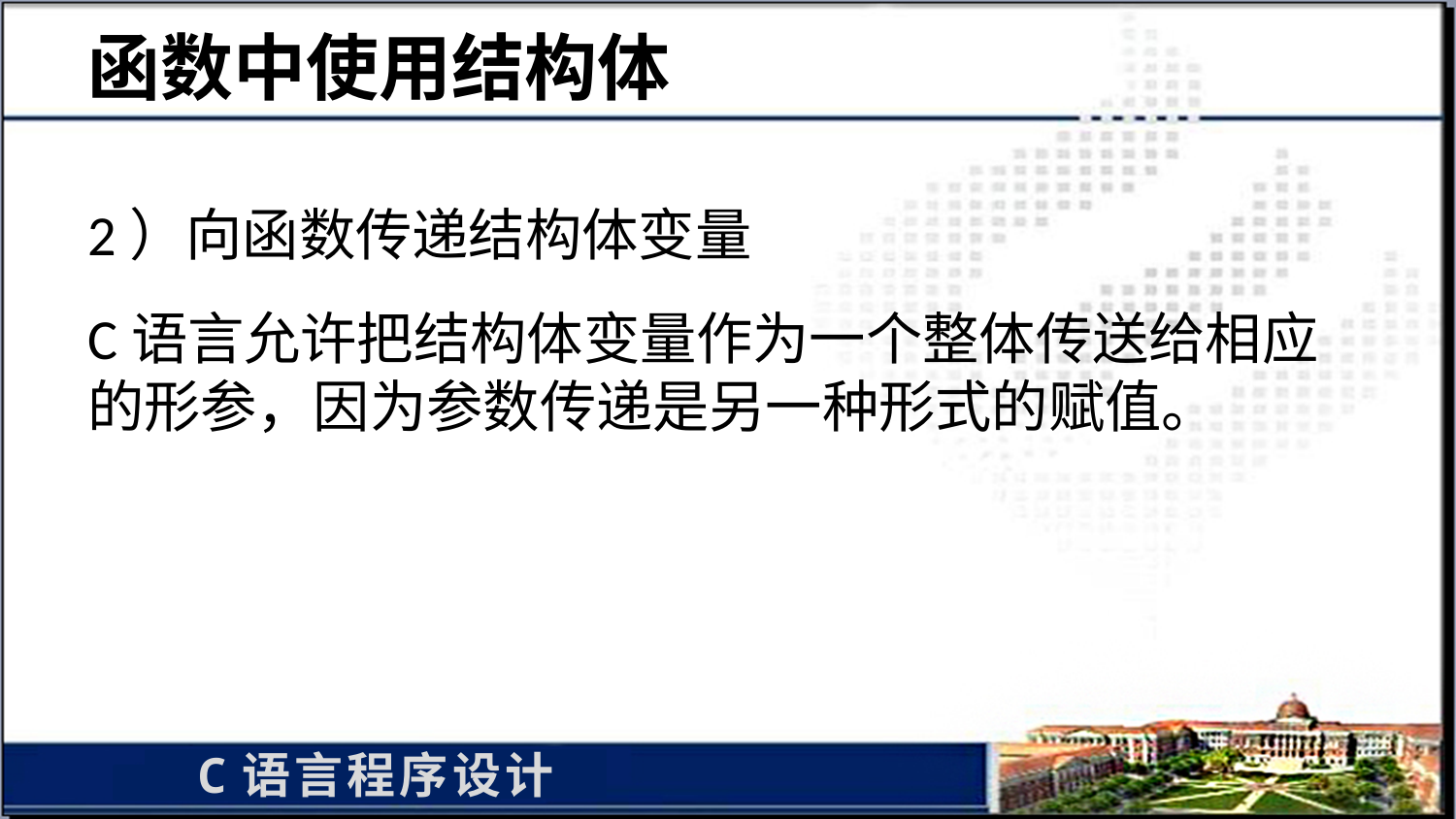

# 函数中使用结构体
2）向函数传递结构体变量
C语言允许把结构体变量作为一个整体传送给相应的形参，因为参数传递是另一种形式的赋值。